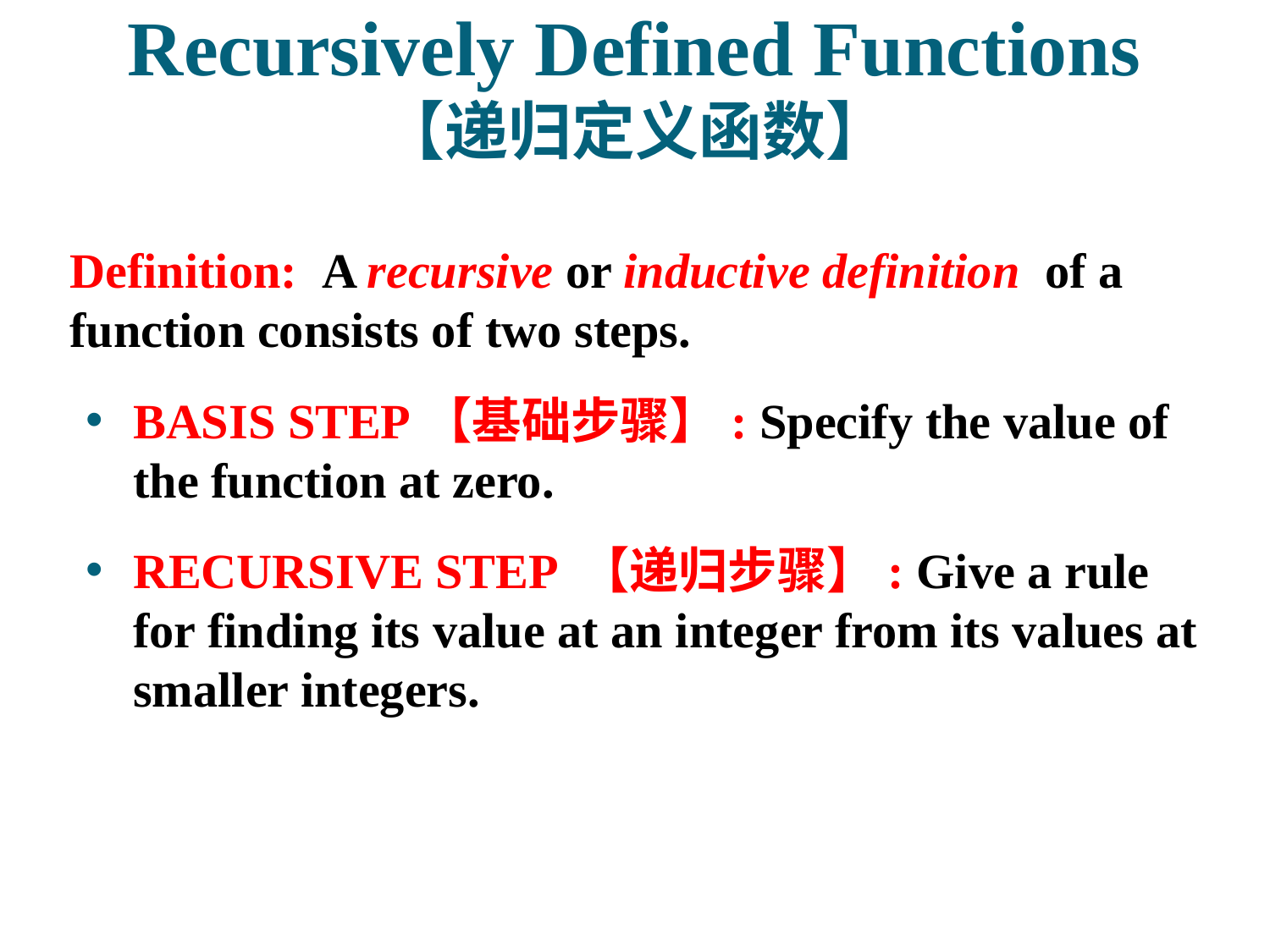

# Recursively Defined Functions 【递归定义函数】
Definition:  A recursive or inductive definition  of a function consists of two steps.
BASIS STEP【基础步骤】: Specify the value of the function at zero.
RECURSIVE STEP 【递归步骤】: Give a rule for finding its value at an integer from its values at smaller integers.